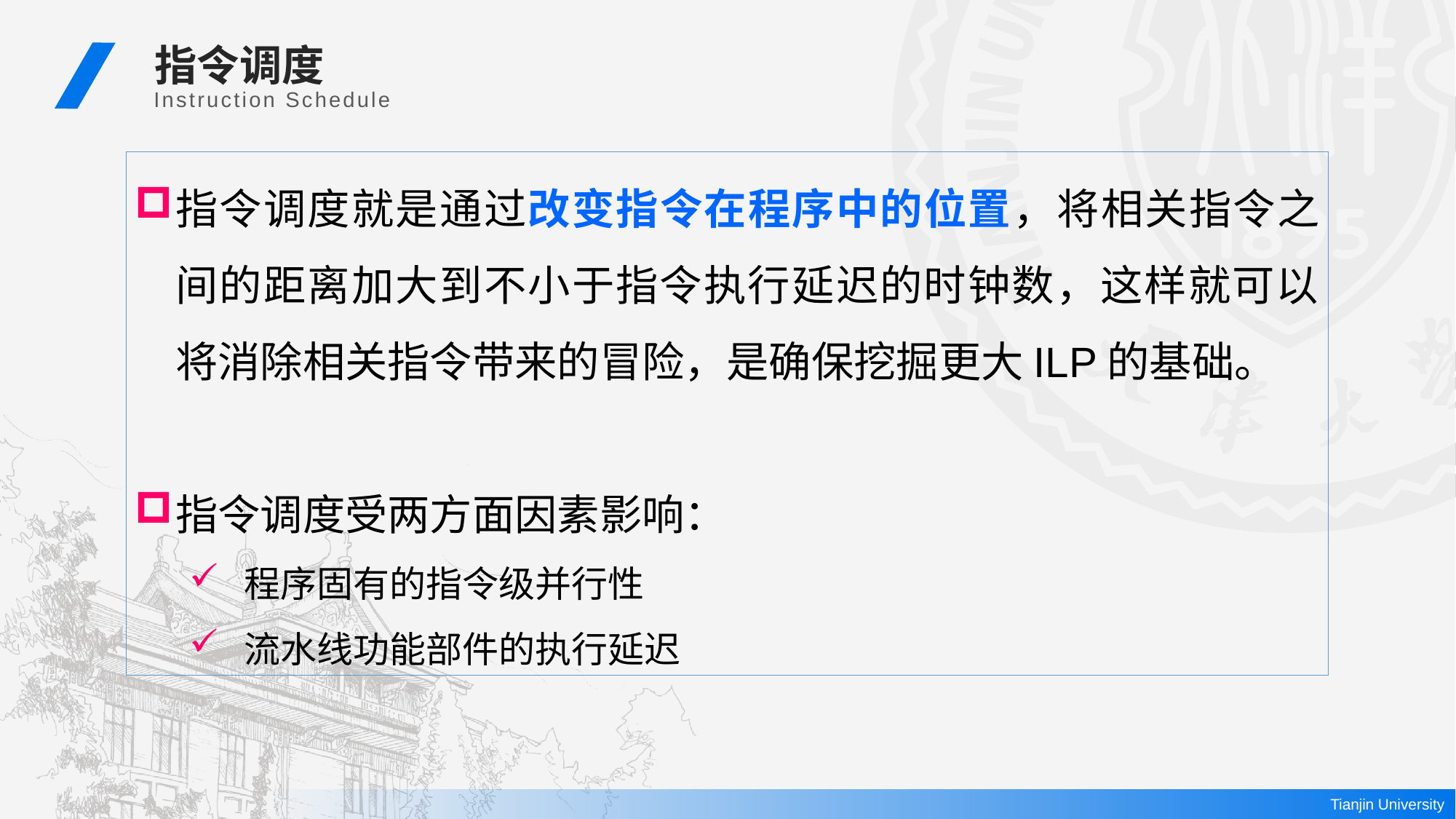

指令调度
   Instruction Schedule
指令调度就是通过改变指令在程序中的位置，将相关指令之间的距离加大到不小于指令执行延迟的时钟数，这样就可以将消除相关指令带来的冒险，是确保挖掘更大ILP的基础。

指令调度受两方面因素影响：
程序固有的指令级并行性
流水线功能部件的执行延迟